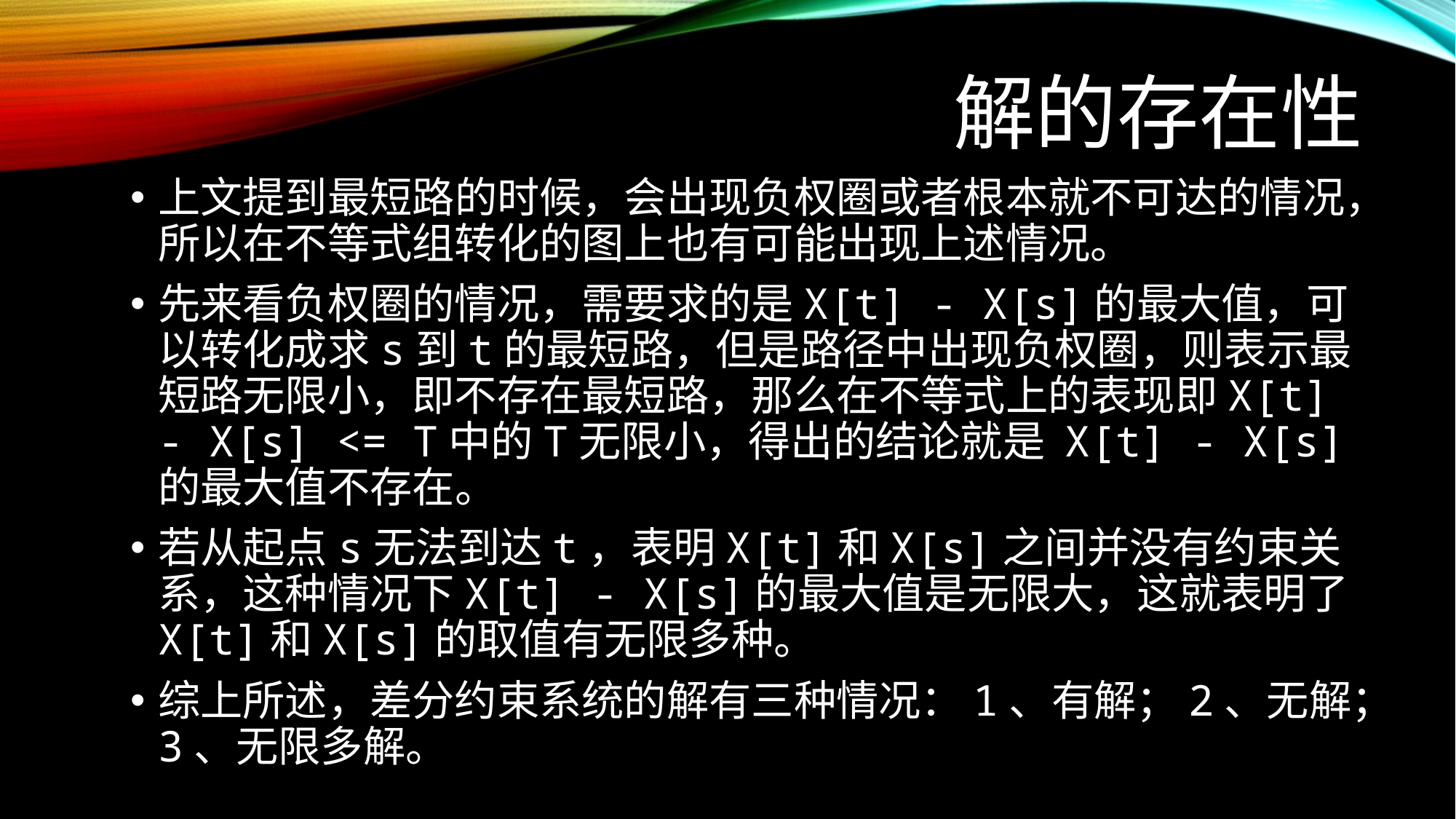

# 解的存在性
上文提到最短路的时候，会出现负权圈或者根本就不可达的情况，所以在不等式组转化的图上也有可能出现上述情况。
先来看负权圈的情况，需要求的是X[t] - X[s]的最大值，可以转化成求s到t的最短路，但是路径中出现负权圈，则表示最短路无限小，即不存在最短路，那么在不等式上的表现即X[t] - X[s] <= T中的T无限小，得出的结论就是 X[t] - X[s]的最大值不存在。
若从起点s无法到达t，表明X[t]和X[s]之间并没有约束关系，这种情况下X[t] - X[s]的最大值是无限大，这就表明了X[t]和X[s]的取值有无限多种。
综上所述，差分约束系统的解有三种情况：1、有解；2、无解；3、无限多解。